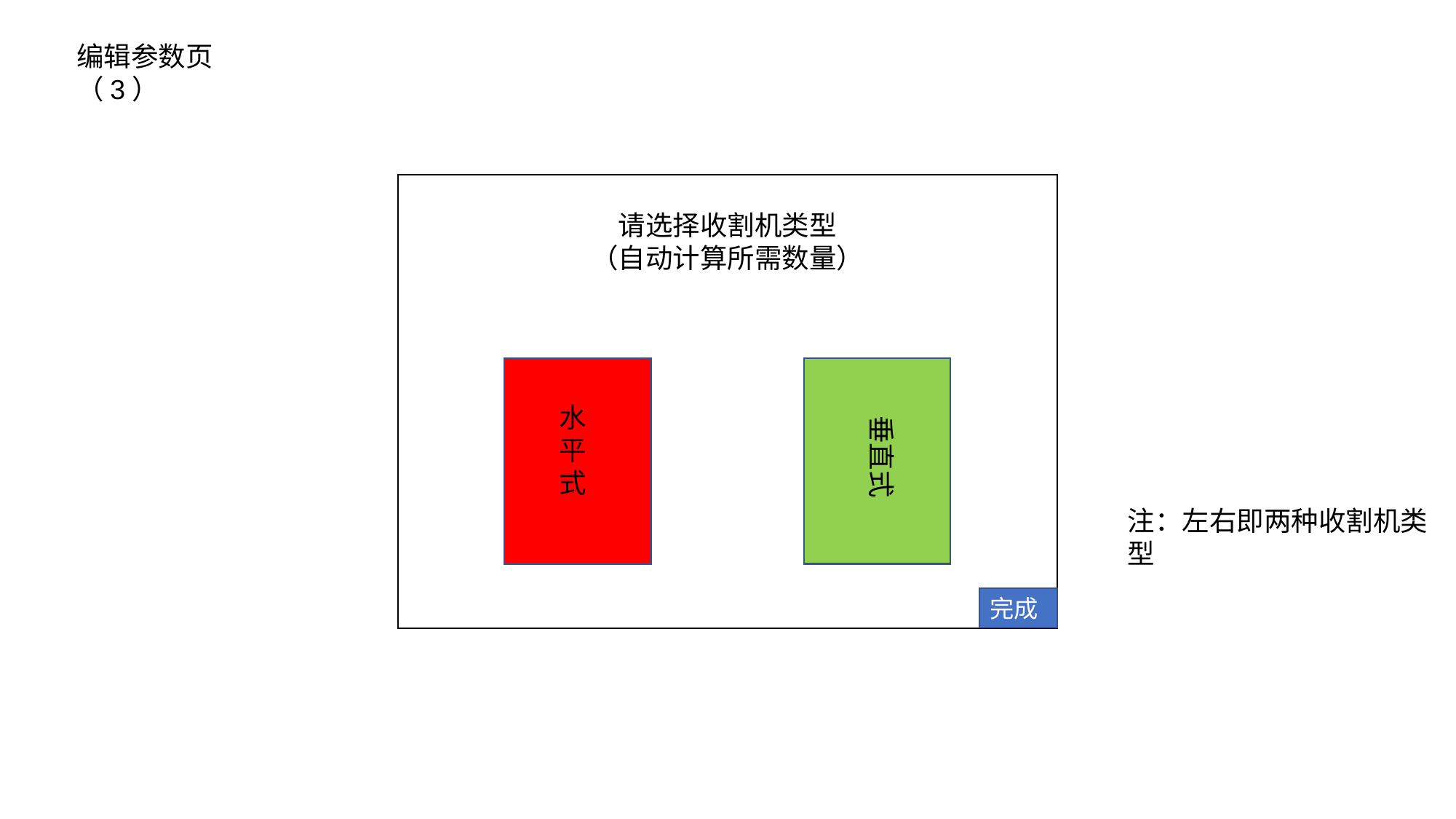

编辑参数页（3）

请选择收割机类型
（自动计算所需数量）

水平式
垂直式
注：左右即两种收割机类型
完成